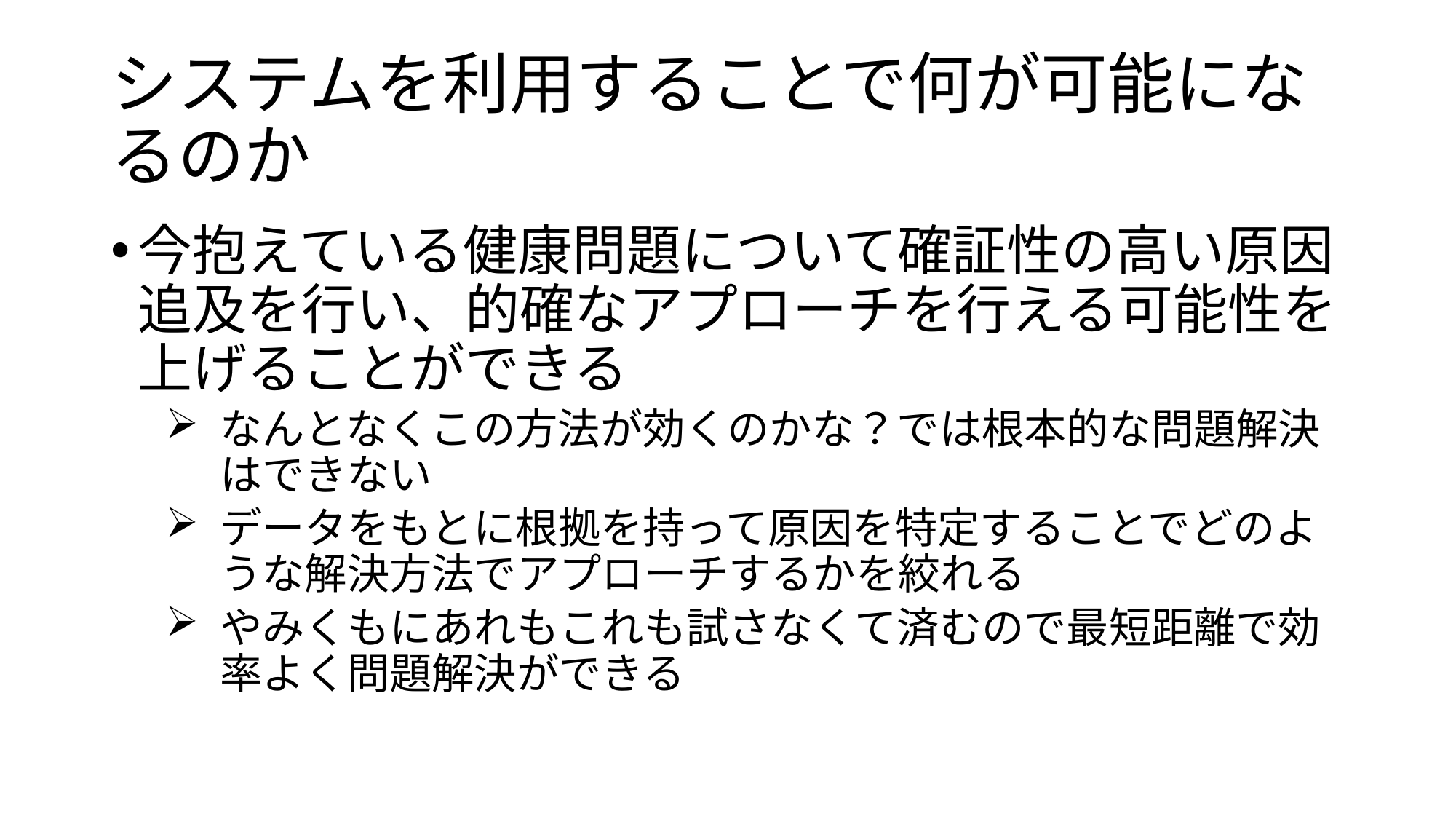

# システムを利用することで何が可能になるのか
今抱えている健康問題について確証性の高い原因追及を行い、的確なアプローチを行える可能性を上げることができる
なんとなくこの方法が効くのかな？では根本的な問題解決はできない
データをもとに根拠を持って原因を特定することでどのような解決方法でアプローチするかを絞れる
やみくもにあれもこれも試さなくて済むので最短距離で効率よく問題解決ができる